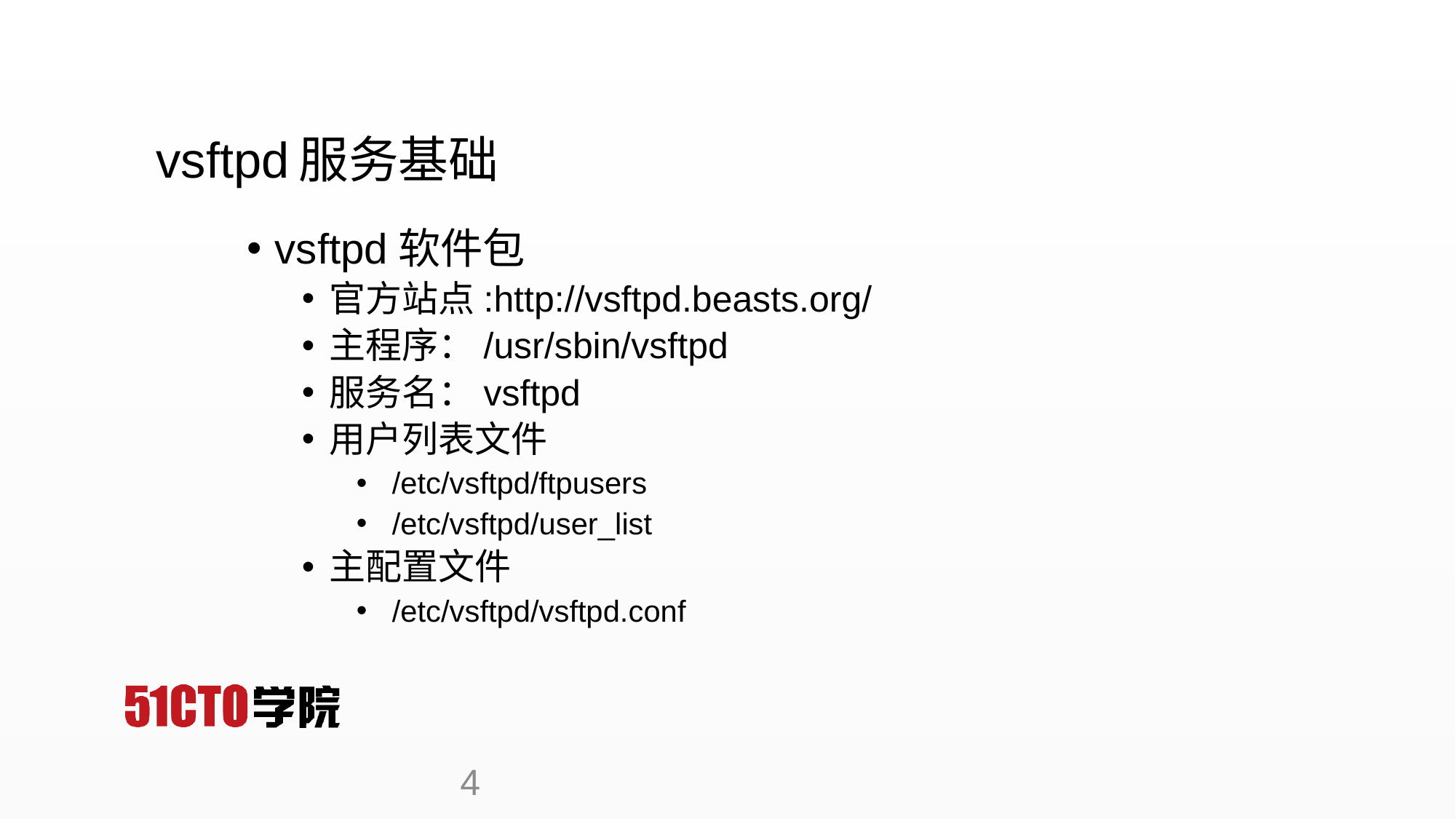

# vsftpd服务基础
vsftpd软件包
官方站点:http://vsftpd.beasts.org/
主程序：/usr/sbin/vsftpd
服务名：vsftpd
用户列表文件
 /etc/vsftpd/ftpusers
 /etc/vsftpd/user_list
主配置文件
 /etc/vsftpd/vsftpd.conf

4